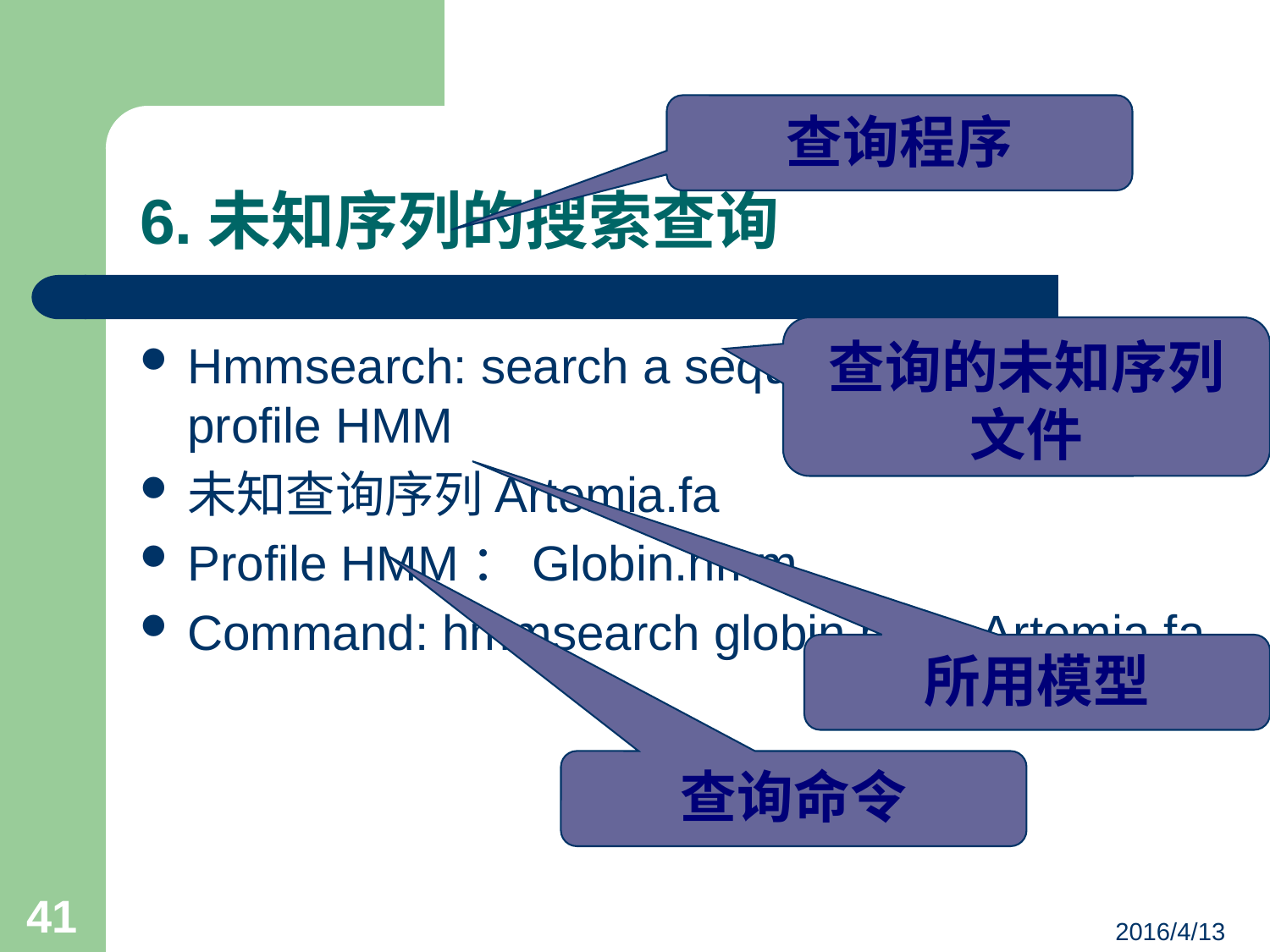

查询程序
# 6.未知序列的搜索查询
查询的未知序列文件
Hmmsearch: search a sequence against the profile HMM
未知查询序列Artemia.fa
Profile HMM：Globin.hmm
Command: hmmsearch globin.hmm Artemia.fa

所用模型
查询命令
41
2016/4/13